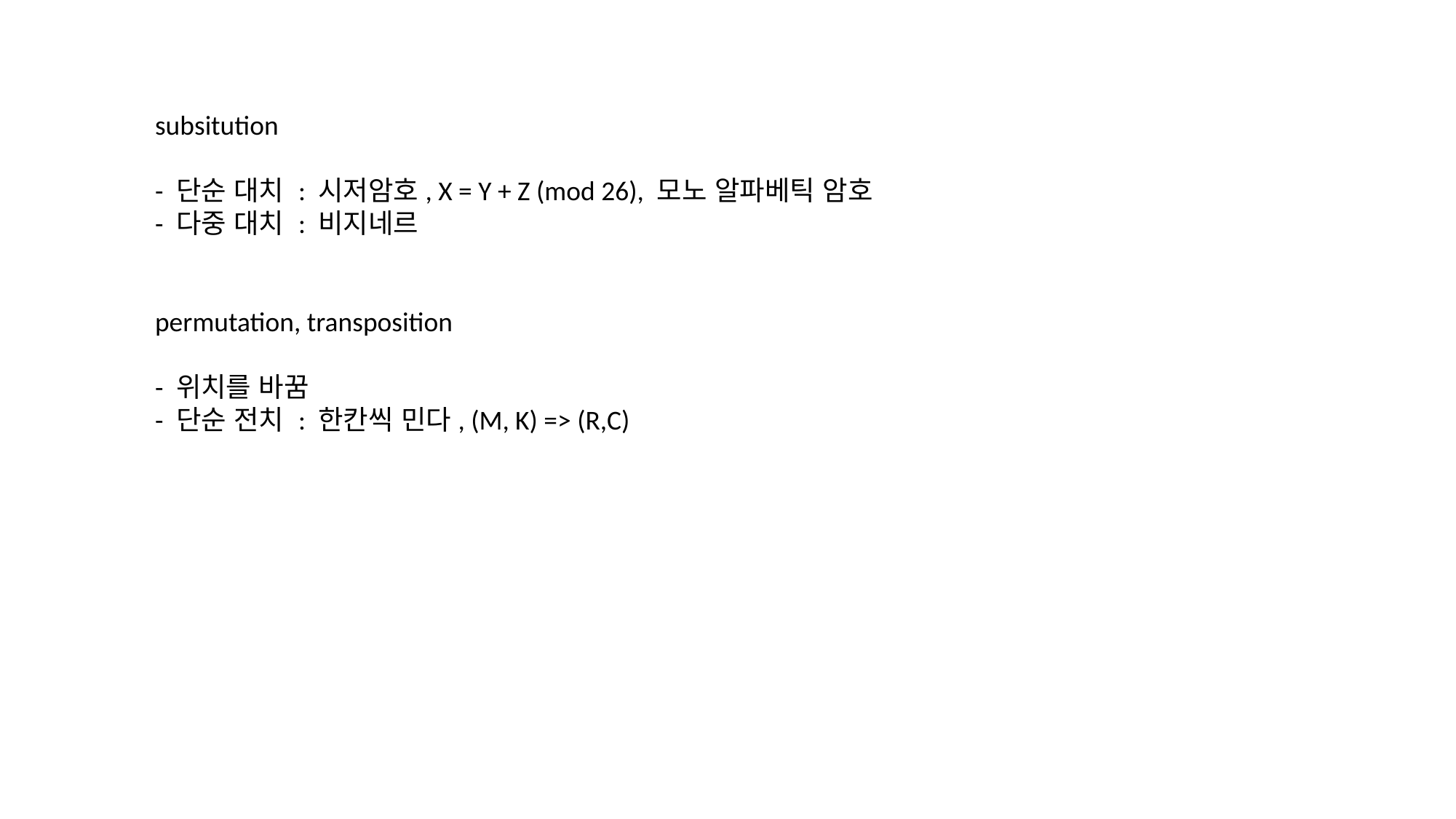

subsitution

- 단순 대치 : 시저암호, X = Y + Z (mod 26), 모노 알파베틱 암호
- 다중 대치 : 비지네르

permutation, transposition

- 위치를 바꿈
- 단순 전치 : 한칸씩 민다, (M, K) => (R,C)